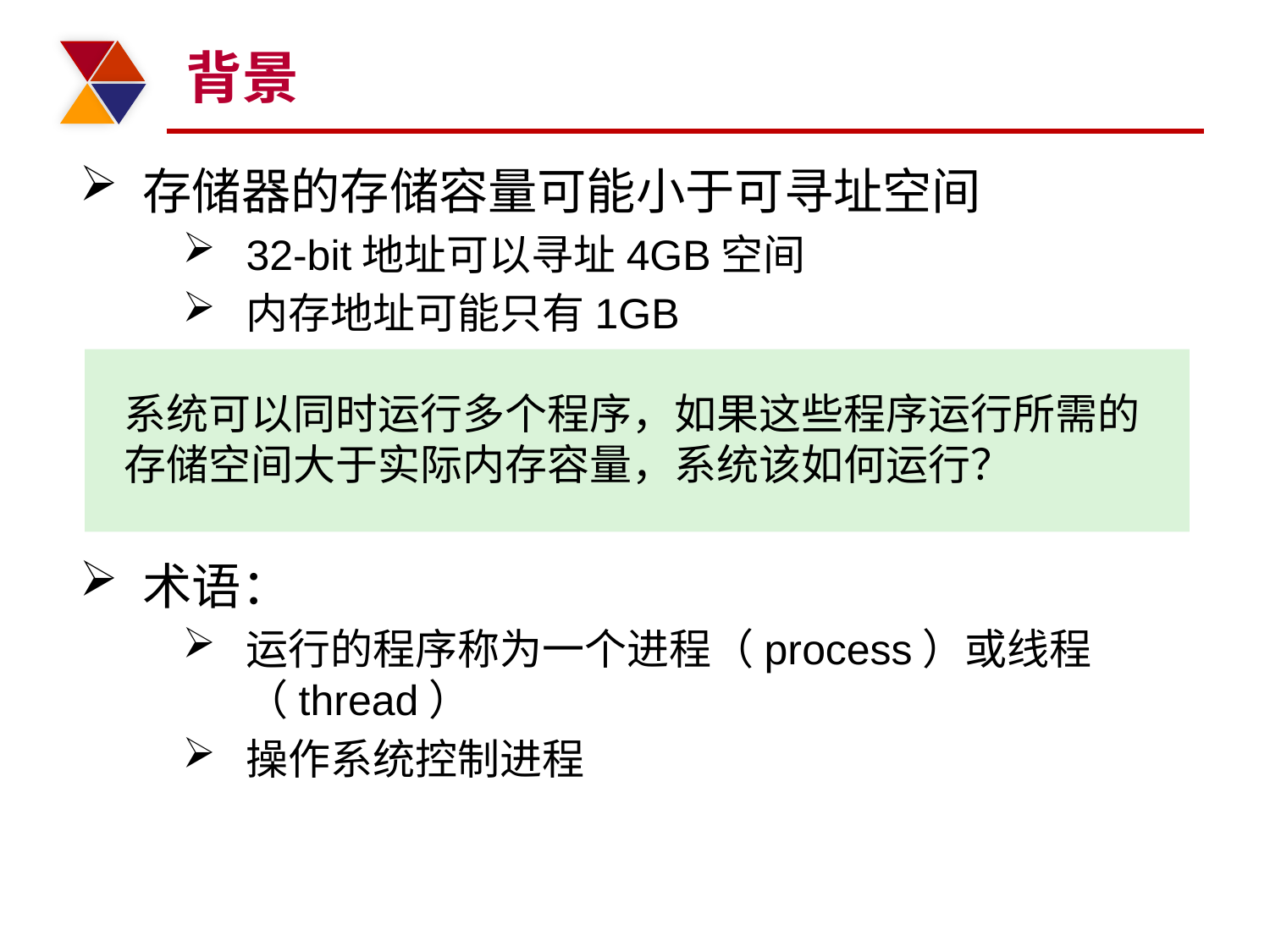

# 背景
存储器的存储容量可能小于可寻址空间
32-bit地址可以寻址4GB空间
内存地址可能只有1GB

术语：
运行的程序称为一个进程（process）或线程（thread）
操作系统控制进程

系统可以同时运行多个程序，如果这些程序运行所需的存储空间大于实际内存容量，系统该如何运行？